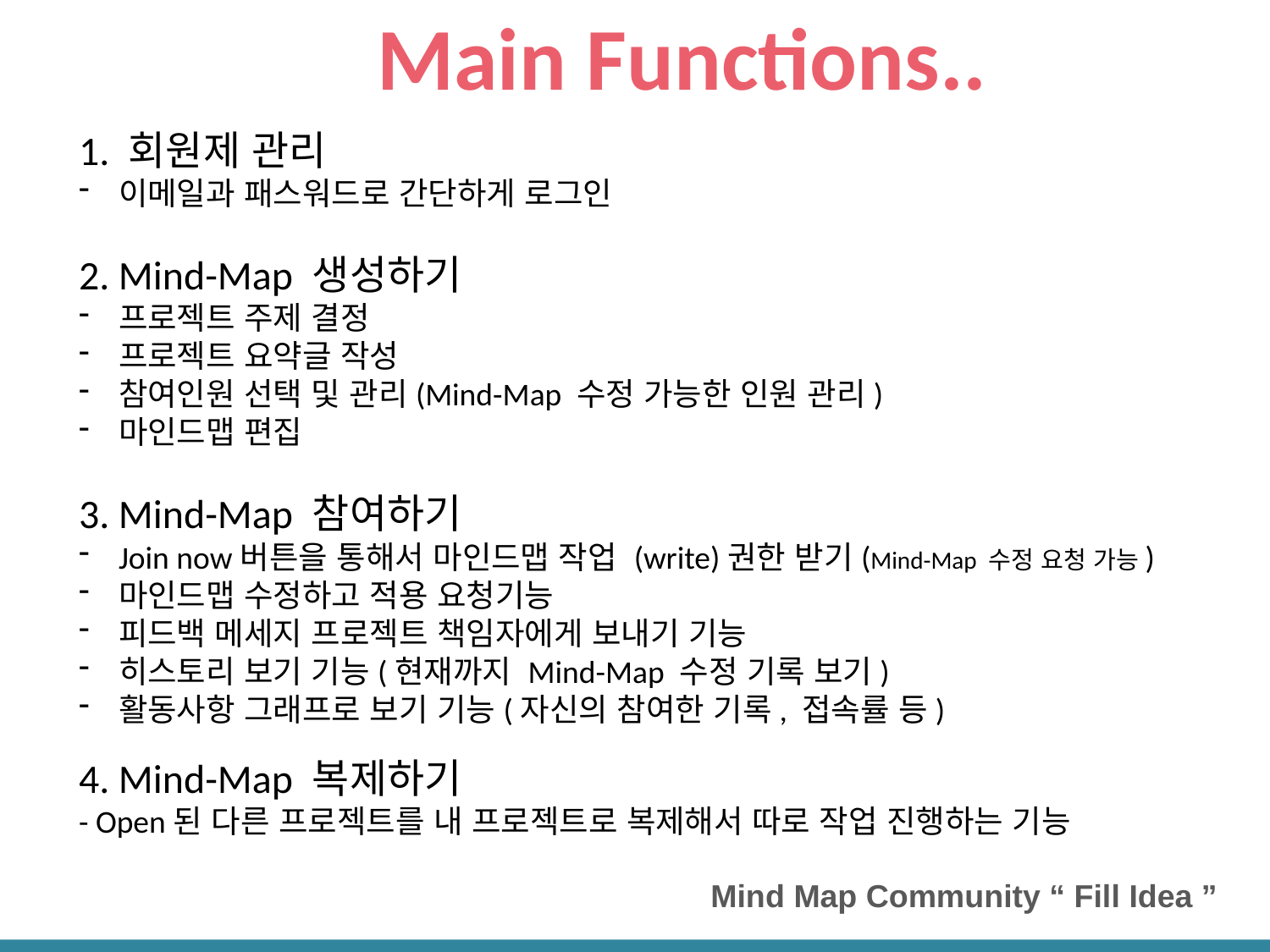

Main Functions..
1. 회원제 관리
이메일과 패스워드로 간단하게 로그인

2. Mind-Map 생성하기
프로젝트 주제 결정
프로젝트 요약글 작성
참여인원 선택 및 관리(Mind-Map 수정 가능한 인원 관리)
마인드맵 편집

3. Mind-Map 참여하기
Join now버튼을 통해서 마인드맵 작업 (write)권한 받기(Mind-Map 수정 요청 가능)
마인드맵 수정하고 적용 요청기능
피드백 메세지 프로젝트 책임자에게 보내기 기능
히스토리 보기 기능(현재까지 Mind-Map 수정 기록 보기)
활동사항 그래프로 보기 기능(자신의 참여한 기록, 접속률 등)

4. Mind-Map 복제하기
- Open된 다른 프로젝트를 내 프로젝트로 복제해서 따로 작업 진행하는 기능
Mind Map Community “ Fill Idea ”